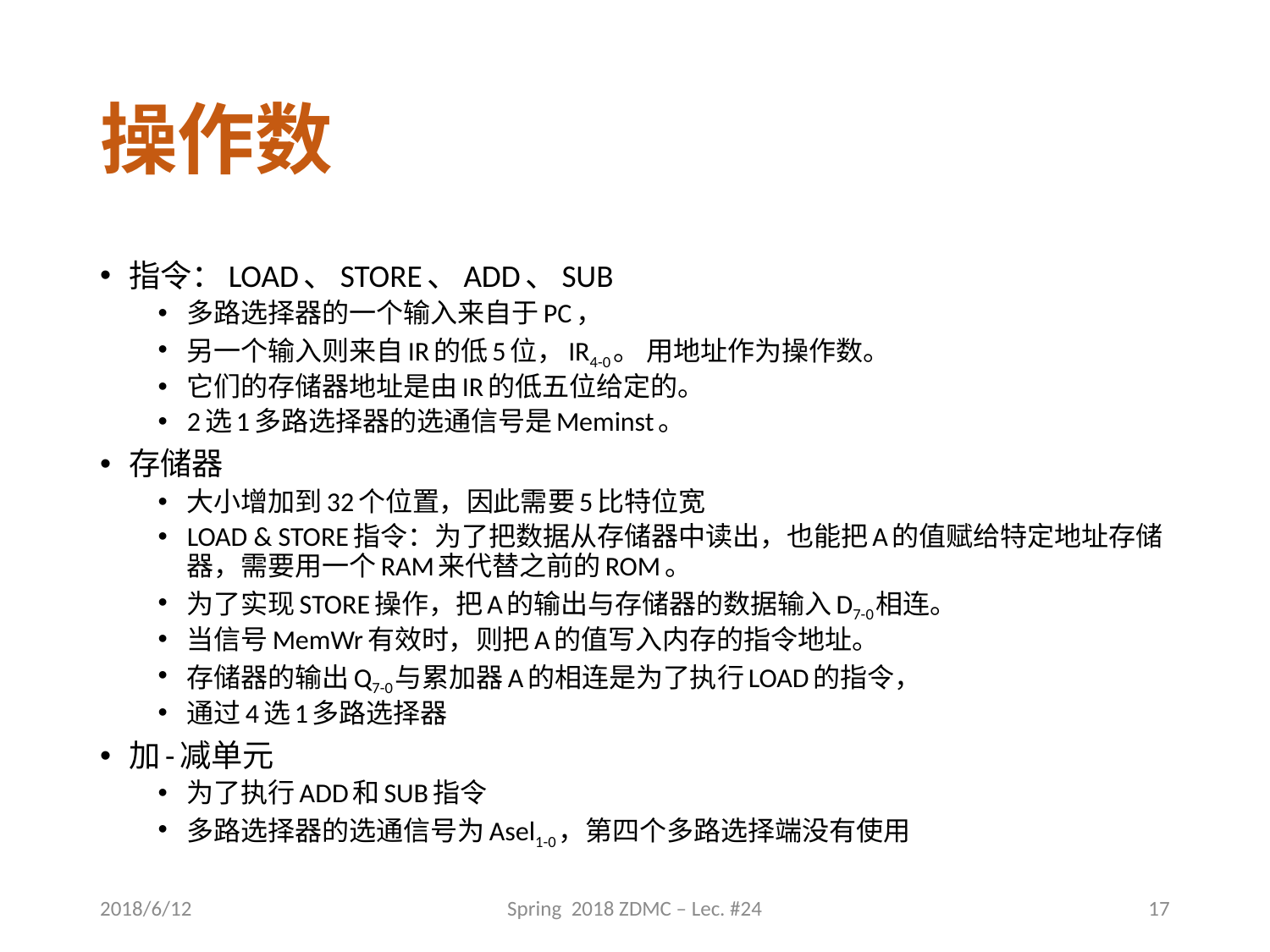

# 操作数
指令：LOAD、STORE、ADD、SUB
多路选择器的一个输入来自于PC，
另一个输入则来自IR的低5位，IR4-0。 用地址作为操作数。
它们的存储器地址是由IR的低五位给定的。
2选1多路选择器的选通信号是Meminst。
存储器
大小增加到32个位置，因此需要5比特位宽
LOAD & STORE指令：为了把数据从存储器中读出，也能把A的值赋给特定地址存储器，需要用一个RAM来代替之前的ROM。
为了实现STORE操作，把A的输出与存储器的数据输入D7-0相连。
当信号MemWr有效时，则把A的值写入内存的指令地址。
存储器的输出Q7-0与累加器A的相连是为了执行LOAD的指令，
通过4选1多路选择器
加-减单元
为了执行ADD和SUB指令
多路选择器的选通信号为Asel1-0，第四个多路选择端没有使用
2018/6/12
Spring  2018 ZDMC – Lec. #24
17